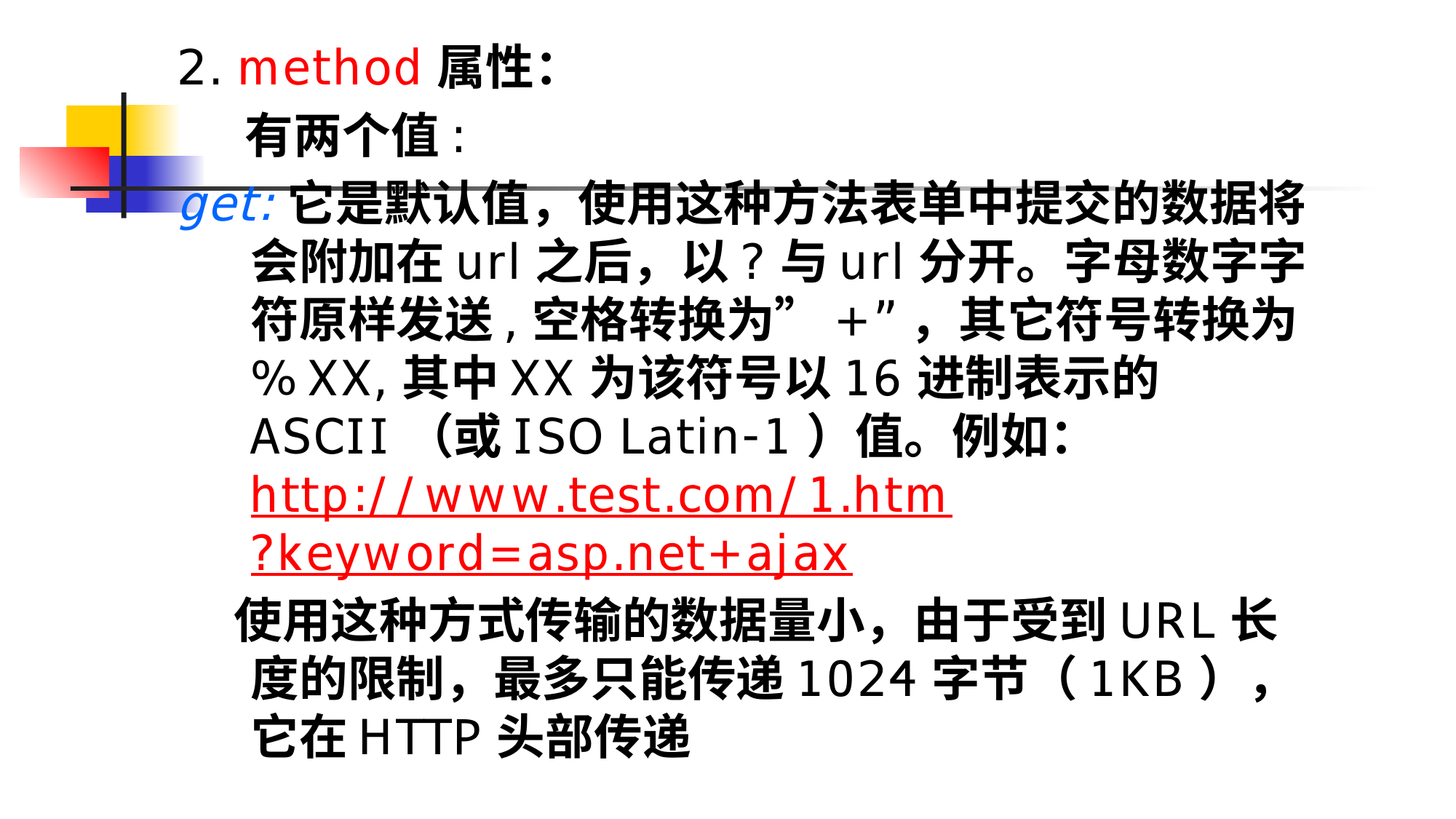

2. method属性：
     有两个值:
get:它是默认值，使用这种方法表单中提交的数据将会附加在url之后，以?与url分开。字母数字字符原样发送,空格转换为”+”，其它符号转换为%XX,其中XX为该符号以16进制表示的ASCII（或ISO Latin-1）值。例如：   http://www.test.com/1.htm?keyword=asp.net+ajax
    使用这种方式传输的数据量小，由于受到URL长度的限制，最多只能传递1024字节（1KB），它在HTTP头部传递